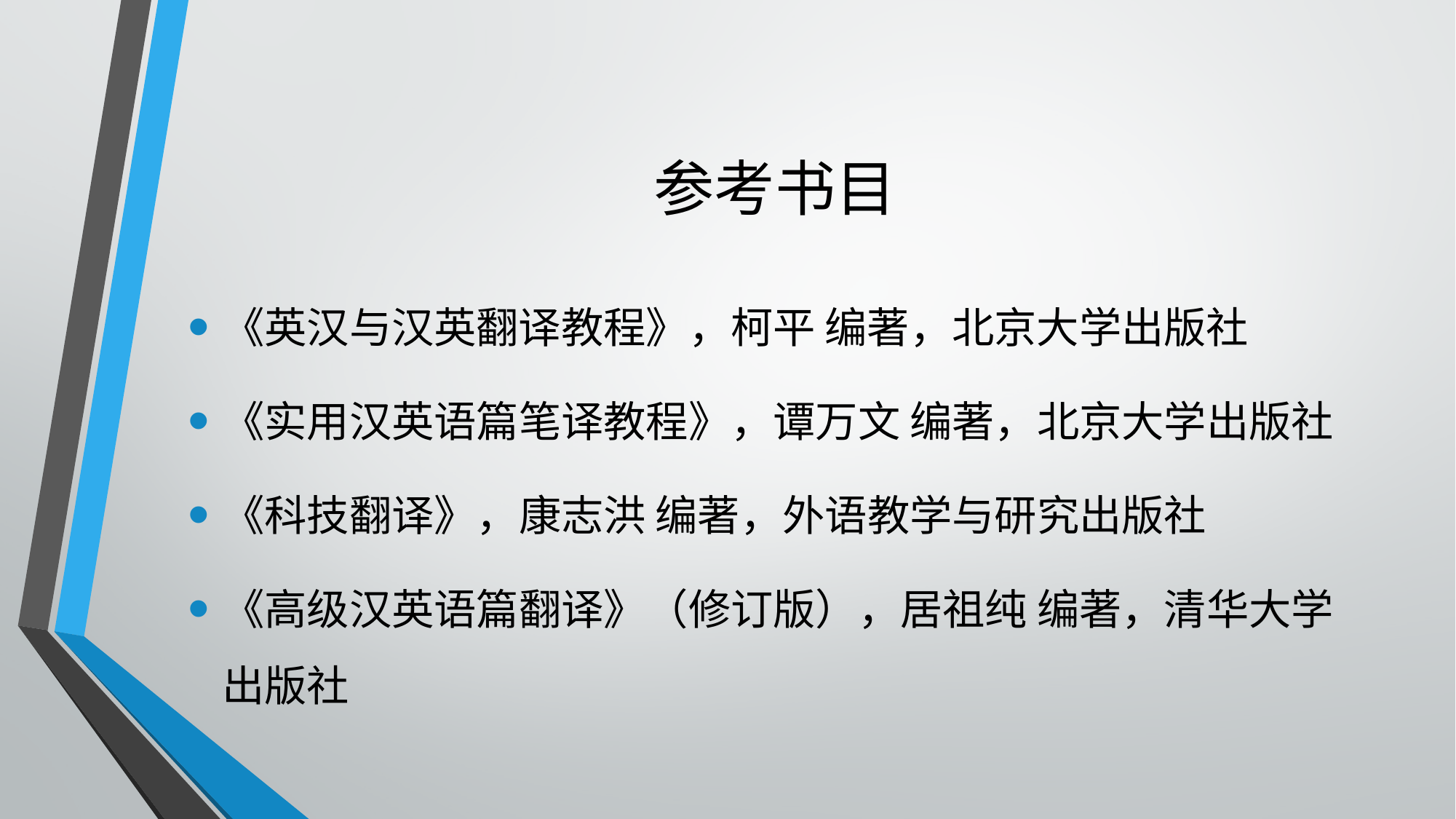

# 参考书目
《英汉与汉英翻译教程》，柯平 编著，北京大学出版社
《实用汉英语篇笔译教程》，谭万文 编著，北京大学出版社
《科技翻译》，康志洪 编著，外语教学与研究出版社
《高级汉英语篇翻译》（修订版），居祖纯 编著，清华大学出版社